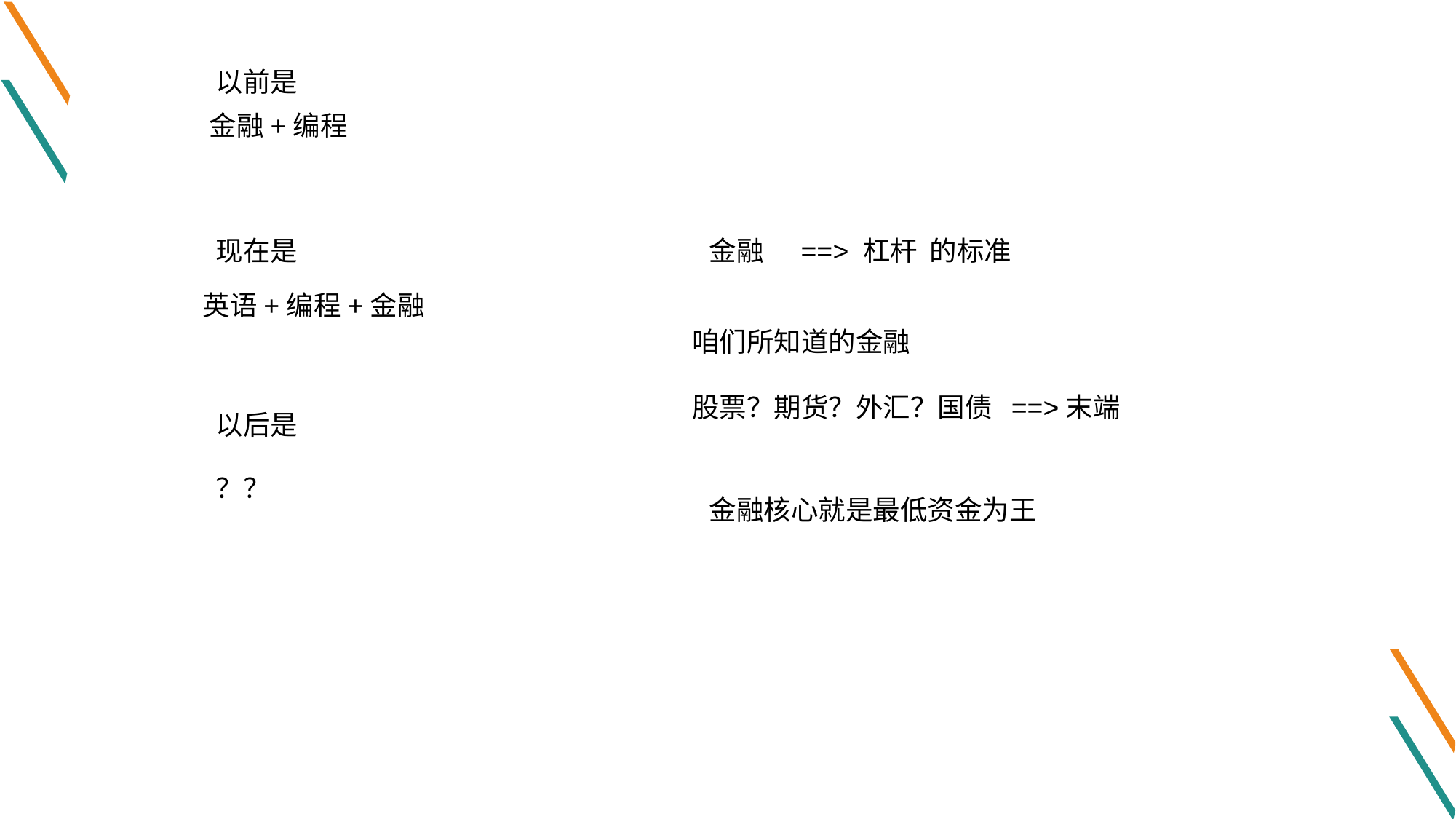

以前是
金融+编程
现在是
金融
==> 杠杆  的标准
英语+编程+金融
咱们所知道的金融

股票？期货？外汇？国债  ==>末端
以后是
？？
金融核心就是最低资金为王